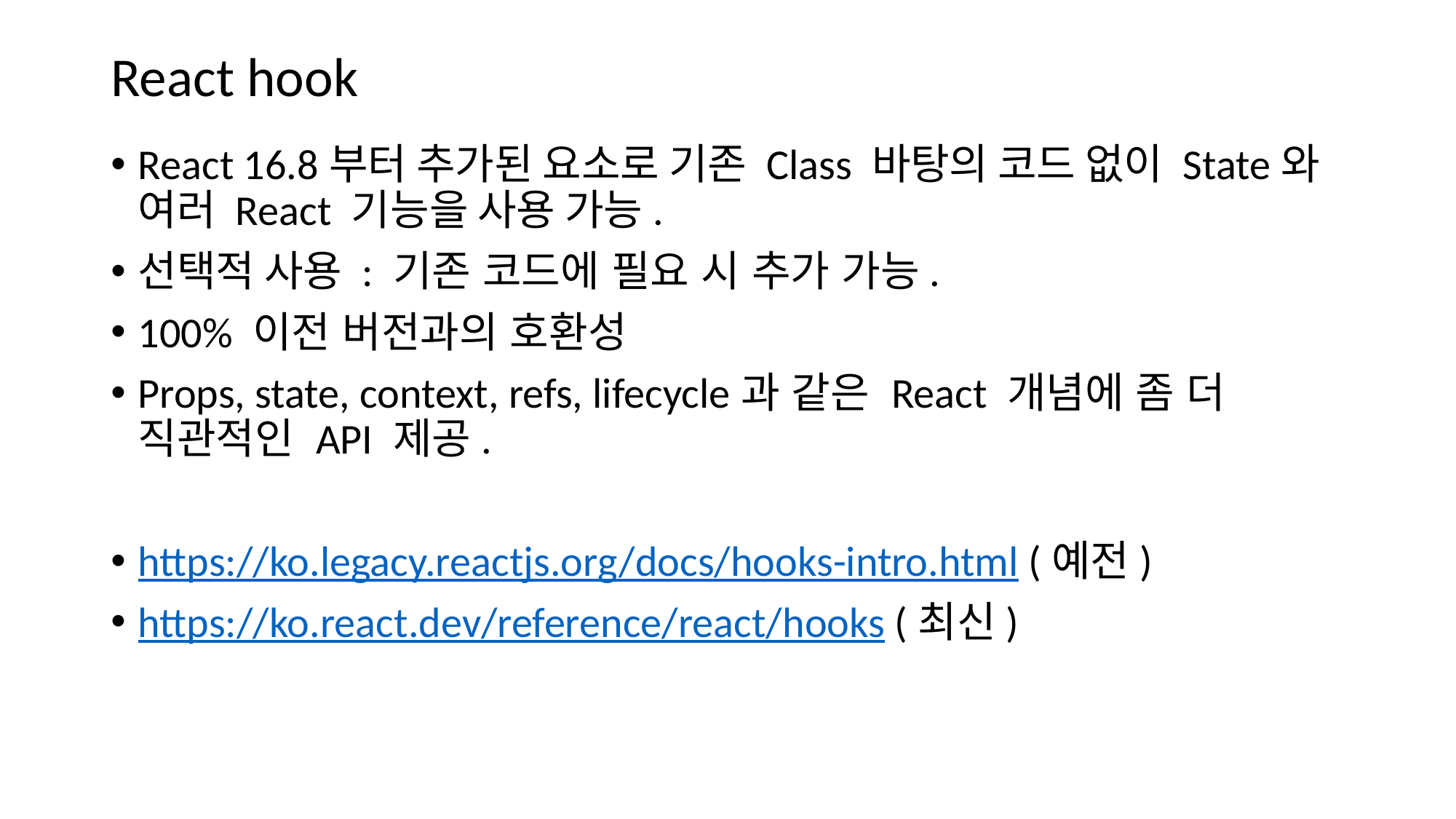

# React hook
React 16.8부터 추가된 요소로 기존 Class 바탕의 코드 없이 State와 여러 React 기능을 사용 가능.
선택적 사용 : 기존 코드에 필요 시 추가 가능.
100% 이전 버전과의 호환성
Props, state, context, refs, lifecycle과 같은 React 개념에 좀 더 직관적인 API 제공.

https://ko.legacy.reactjs.org/docs/hooks-intro.html (예전)
https://ko.react.dev/reference/react/hooks (최신)